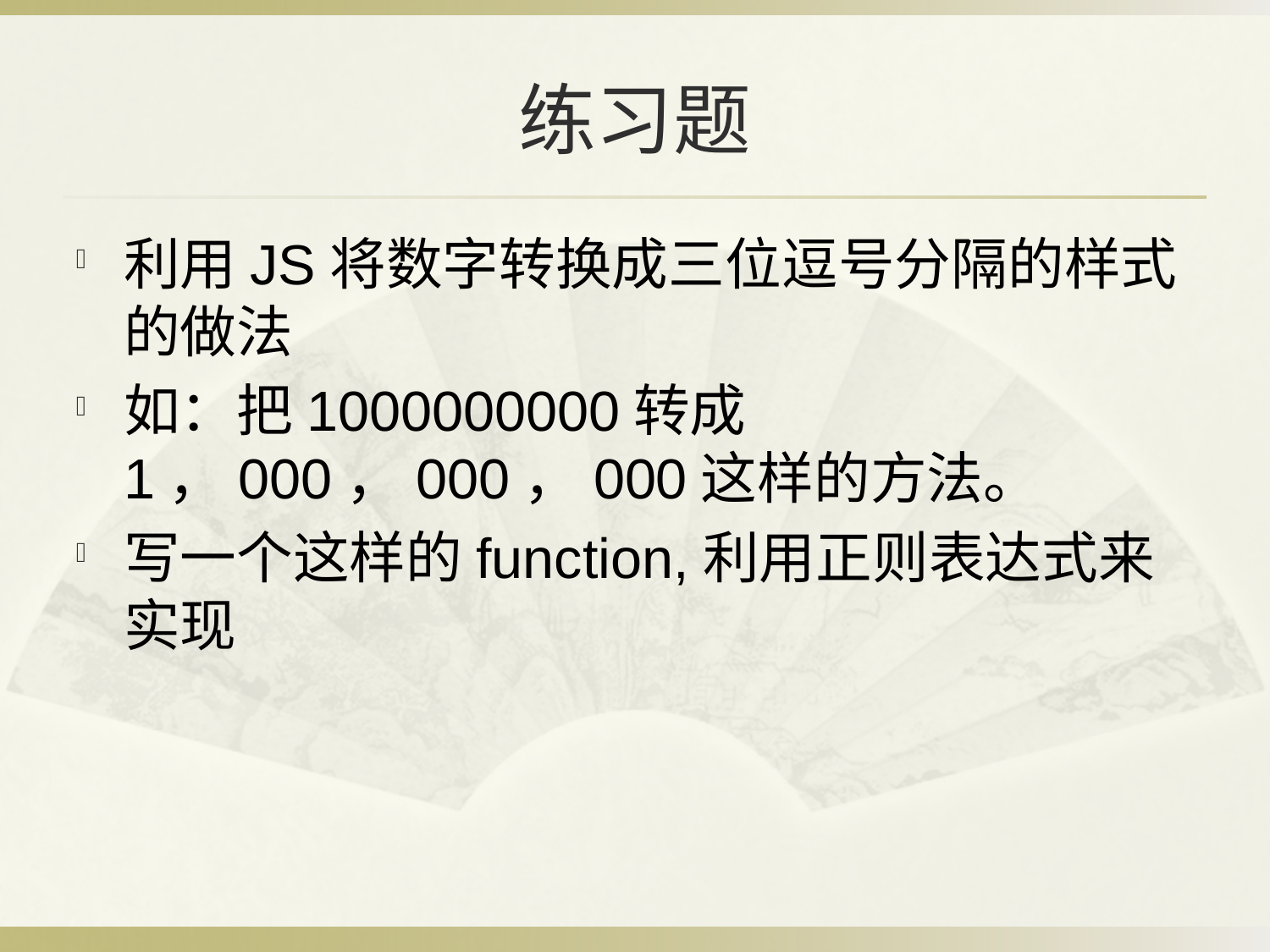

# 练习题
利用JS将数字转换成三位逗号分隔的样式的做法
如：把1000000000转成1，000，000，000这样的方法。
写一个这样的function,利用正则表达式来实现